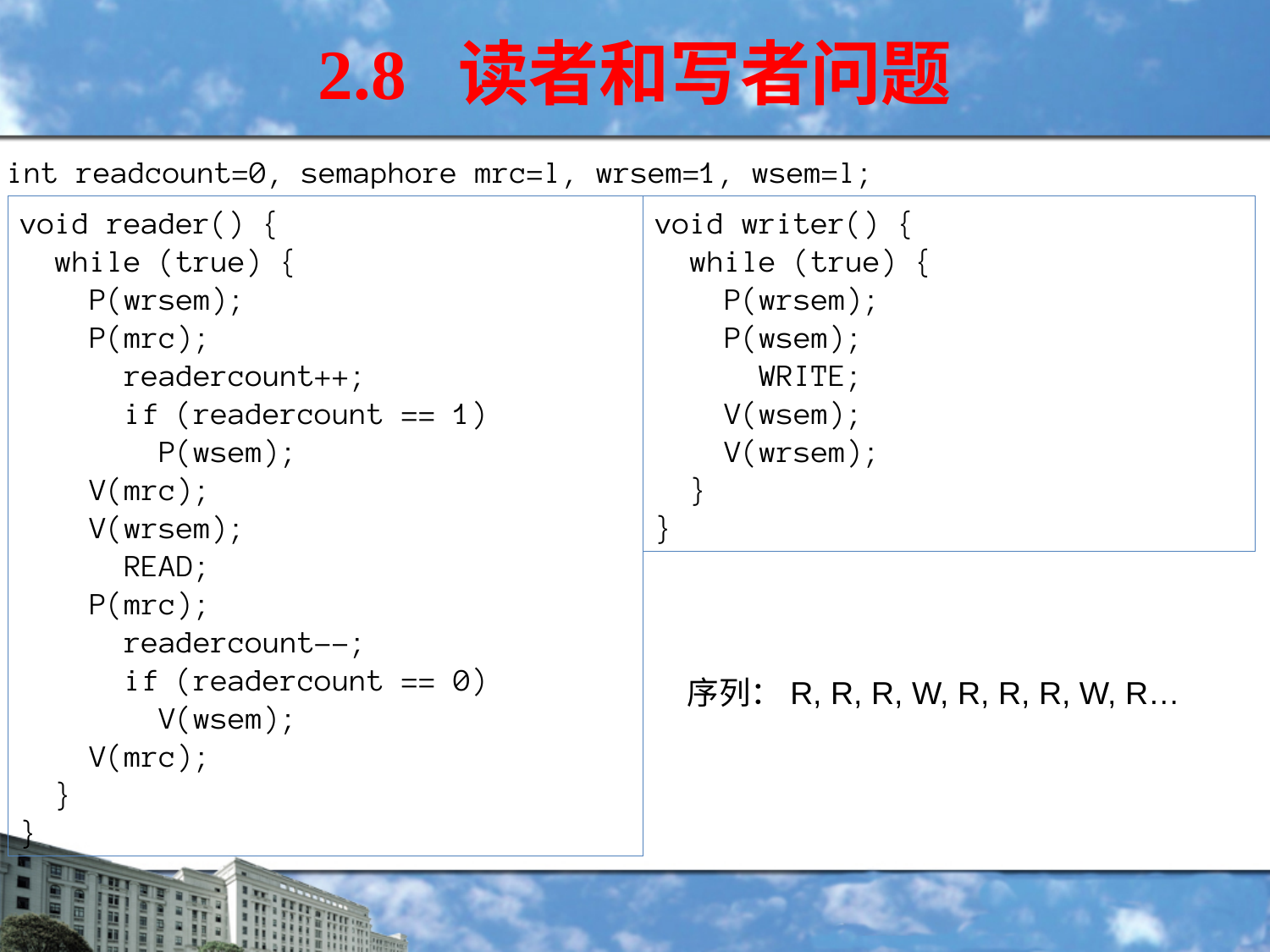

2.8  读者和写者问题
int readcount=0, semaphore mrc=l, wrsem=1, wsem=l;
void reader() {
  while (true) {
    P(wrsem);
    P(mrc);
      readercount++;
      if (readercount == 1)
        P(wsem);
    V(mrc);
    V(wrsem);
      READ;
    P(mrc);
      readercount--;
      if (readercount == 0)
        V(wsem);
    V(mrc);
  }
}
void writer() {
  while (true) {
    P(wrsem);
    P(wsem);
      WRITE;
    V(wsem);
    V(wrsem);
  }
}
序列：R, R, R, W, R, R, R, W, R…